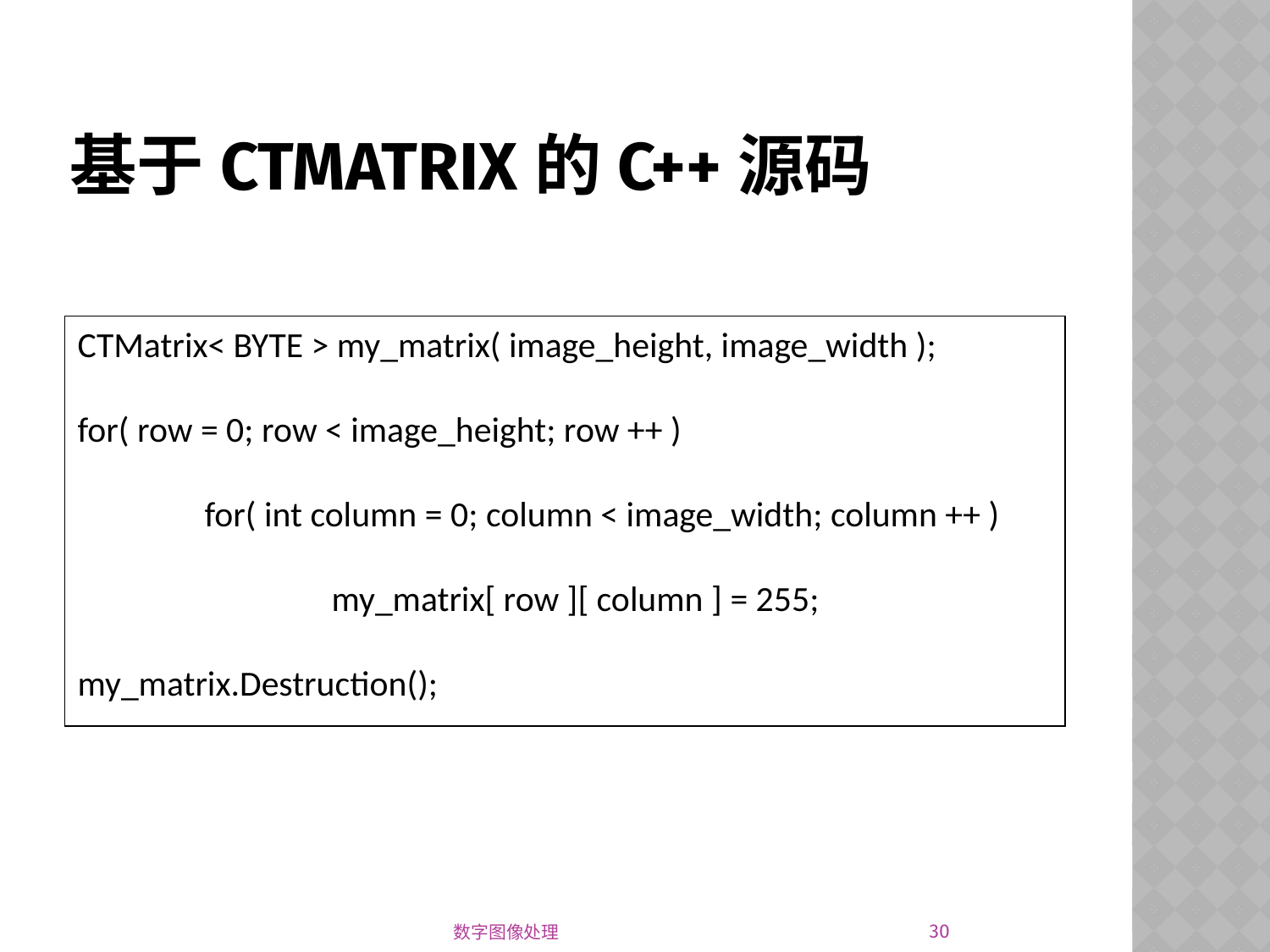

# 基于CTMatrix的C++源码
CTMatrix< BYTE > my_matrix( image_height, image_width );

for( row = 0; row < image_height; row ++ )

	for( int column = 0; column < image_width; column ++ )

		my_matrix[ row ][ column ] = 255;

my_matrix.Destruction();
30
数字图像处理